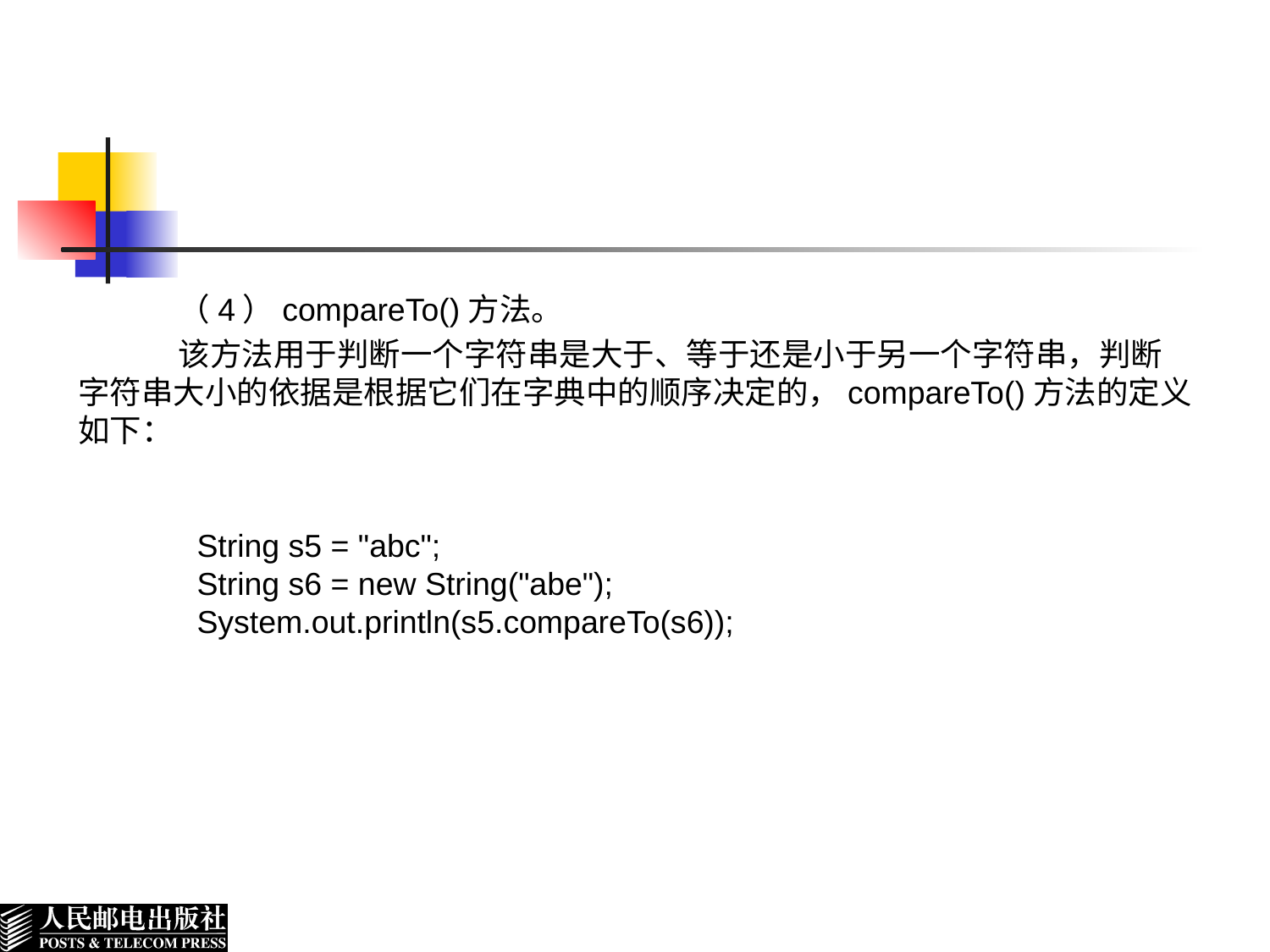

（4）compareTo()方法。
该方法用于判断一个字符串是大于、等于还是小于另一个字符串，判断字符串大小的依据是根据它们在字典中的顺序决定的，compareTo()方法的定义如下：

        String s5 = "abc";
        String s6 = new String("abe");
        System.out.println(s5.compareTo(s6));